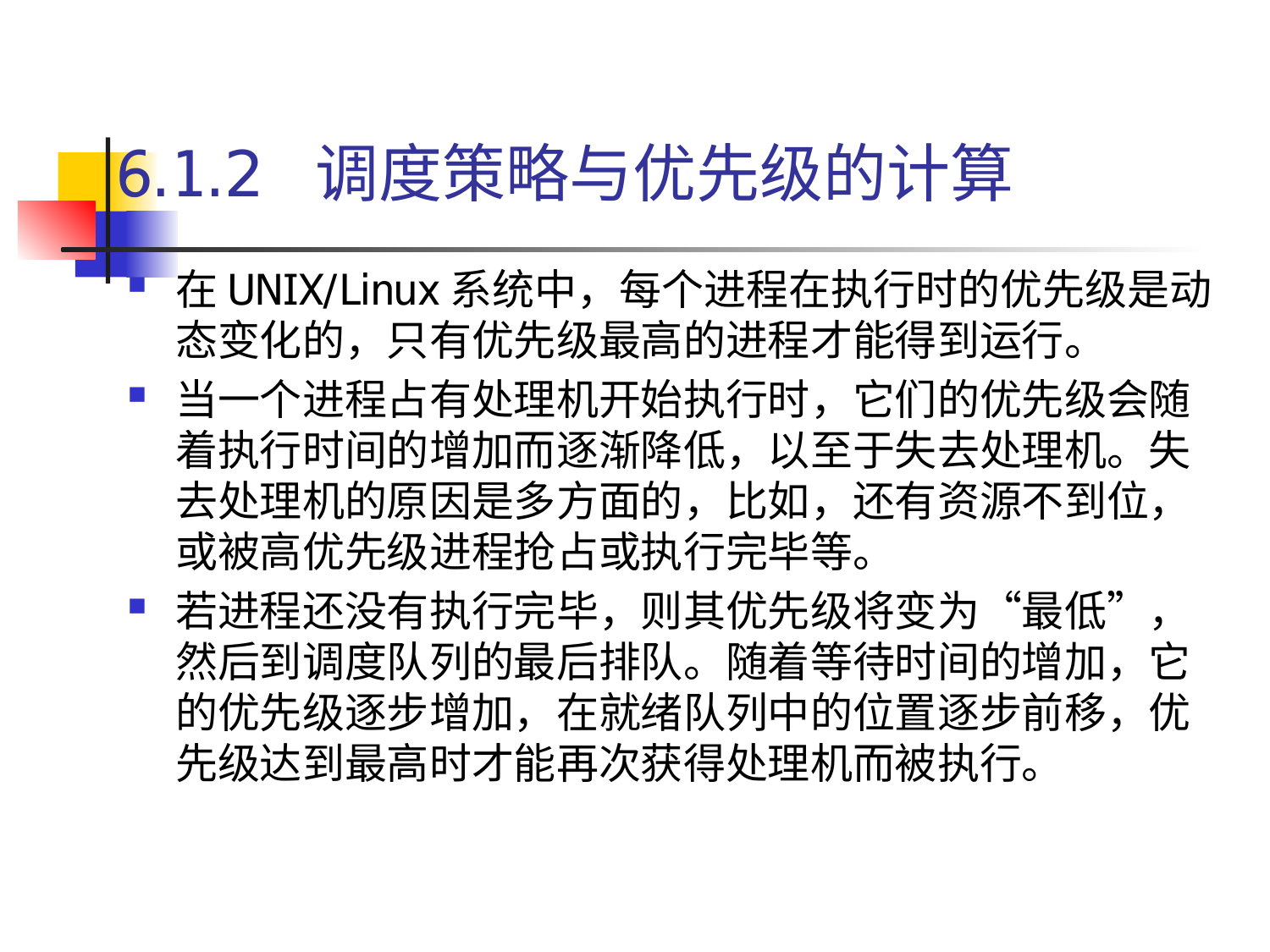

# 6.1.2  调度策略与优先级的计算
在UNIX/Linux系统中，每个进程在执行时的优先级是动态变化的，只有优先级最高的进程才能得到运行。
当一个进程占有处理机开始执行时，它们的优先级会随着执行时间的增加而逐渐降低，以至于失去处理机。失去处理机的原因是多方面的，比如，还有资源不到位，或被高优先级进程抢占或执行完毕等。
若进程还没有执行完毕，则其优先级将变为“最低”，然后到调度队列的最后排队。随着等待时间的增加，它的优先级逐步增加，在就绪队列中的位置逐步前移，优先级达到最高时才能再次获得处理机而被执行。